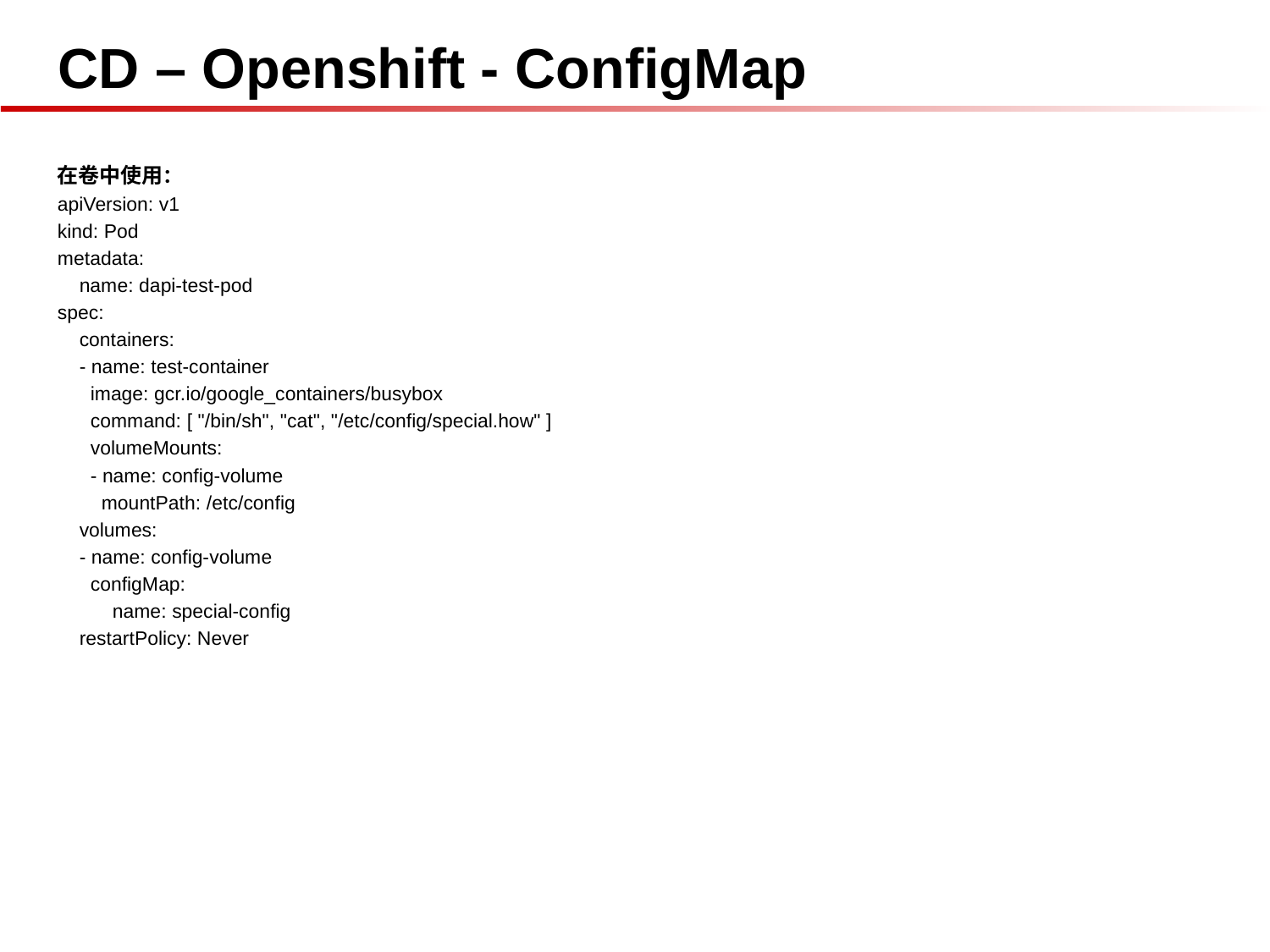

# CD – Openshift - ConfigMap
在卷中使用：
apiVersion: v1
kind: Pod
metadata:
    name: dapi-test-pod
spec:
    containers:
    - name: test-container
      image: gcr.io/google_containers/busybox
      command: [ "/bin/sh", "cat", "/etc/config/special.how" ]
      volumeMounts:
      - name: config-volume
        mountPath: /etc/config
    volumes:
    - name: config-volume
      configMap:
          name: special-config
    restartPolicy: Never